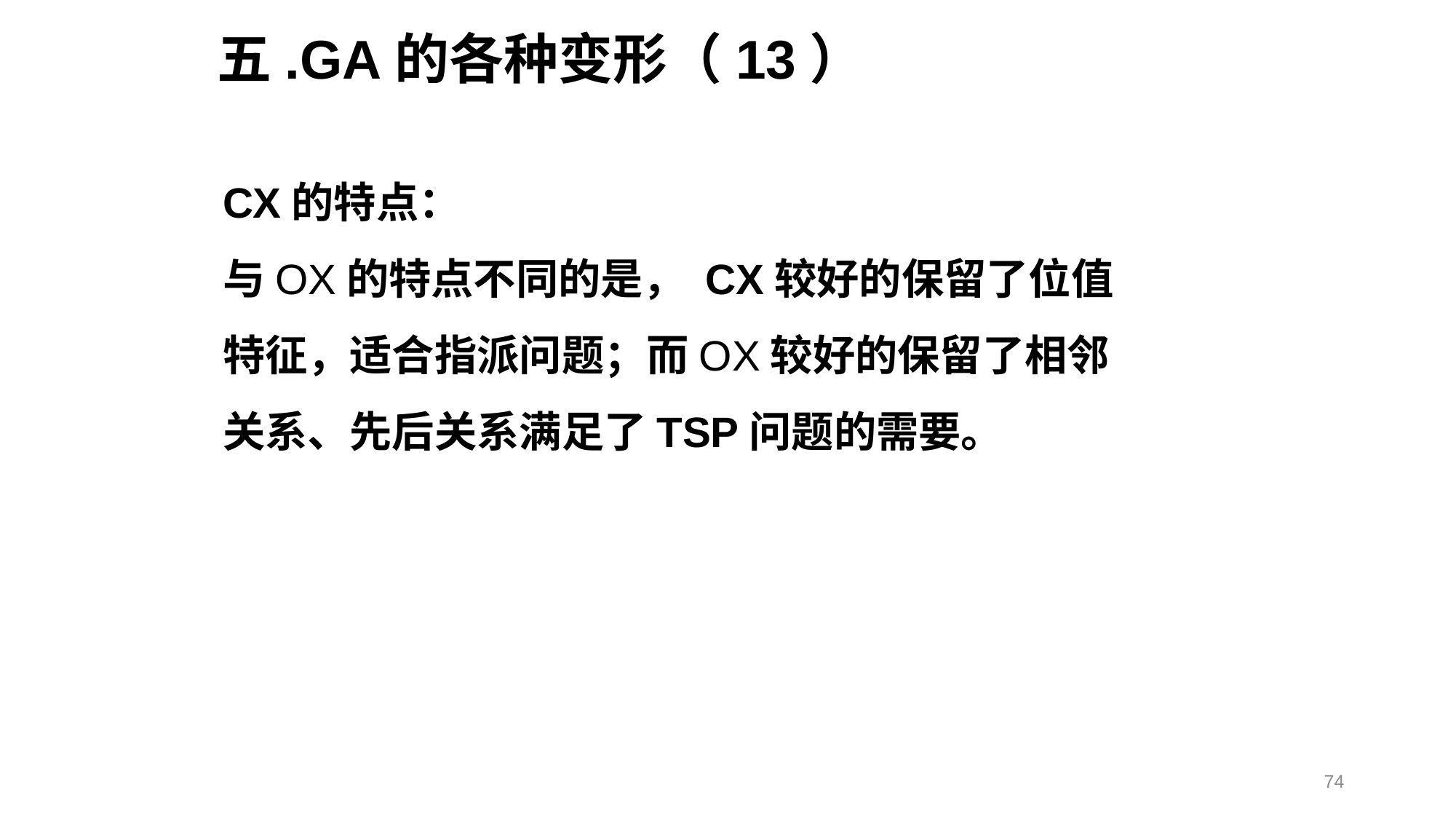

# 五.GA的各种变形（13）
CX的特点：
与OX的特点不同的是， CX较好的保留了位值
特征，适合指派问题；而OX较好的保留了相邻
关系、先后关系满足了TSP问题的需要。
74